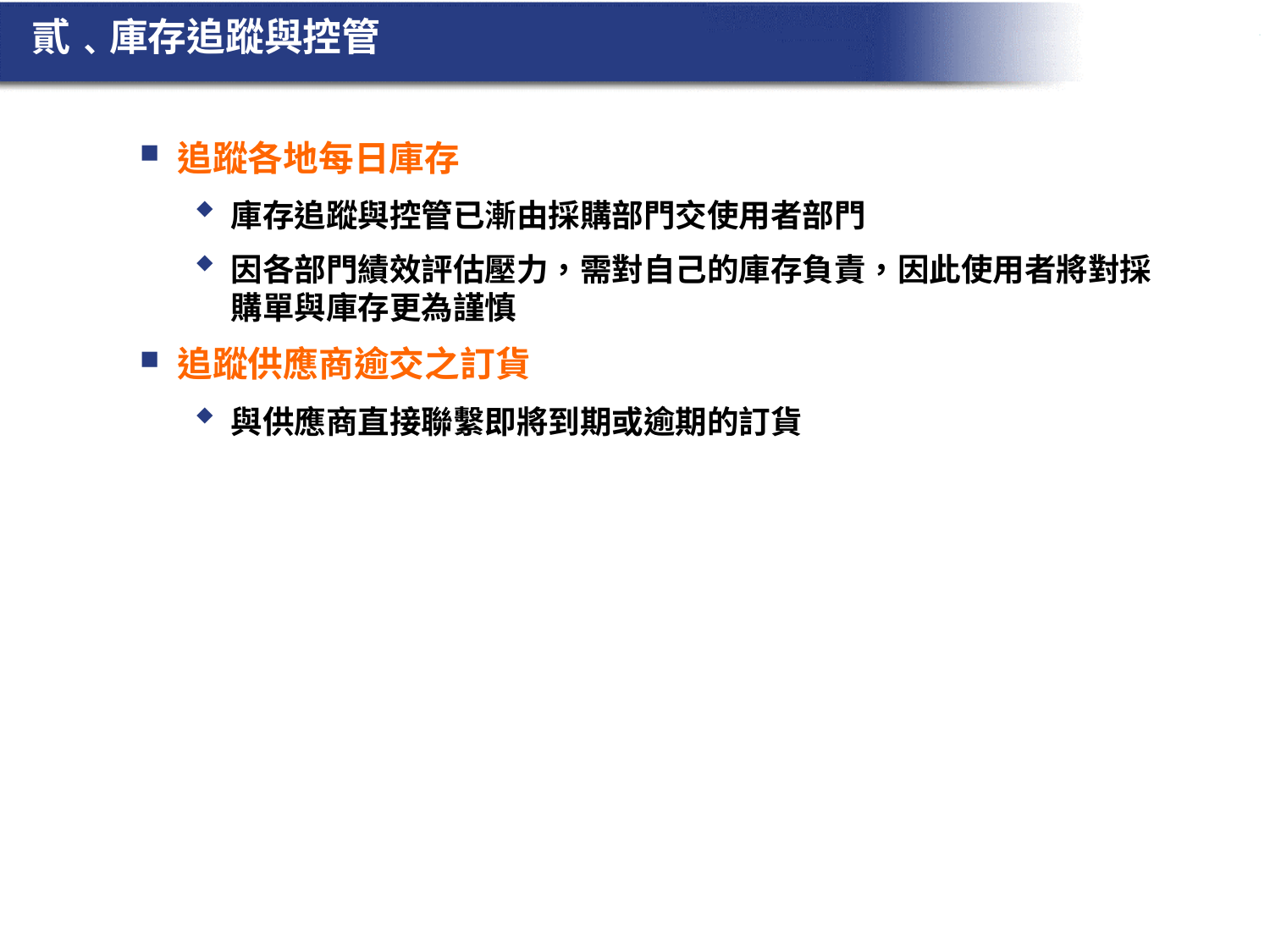

# 貳﹑庫存追蹤與控管
追蹤各地每日庫存
庫存追蹤與控管已漸由採購部門交使用者部門
因各部門績效評估壓力，需對自己的庫存負責，因此使用者將對採購單與庫存更為謹慎
追蹤供應商逾交之訂貨
與供應商直接聯繫即將到期或逾期的訂貨